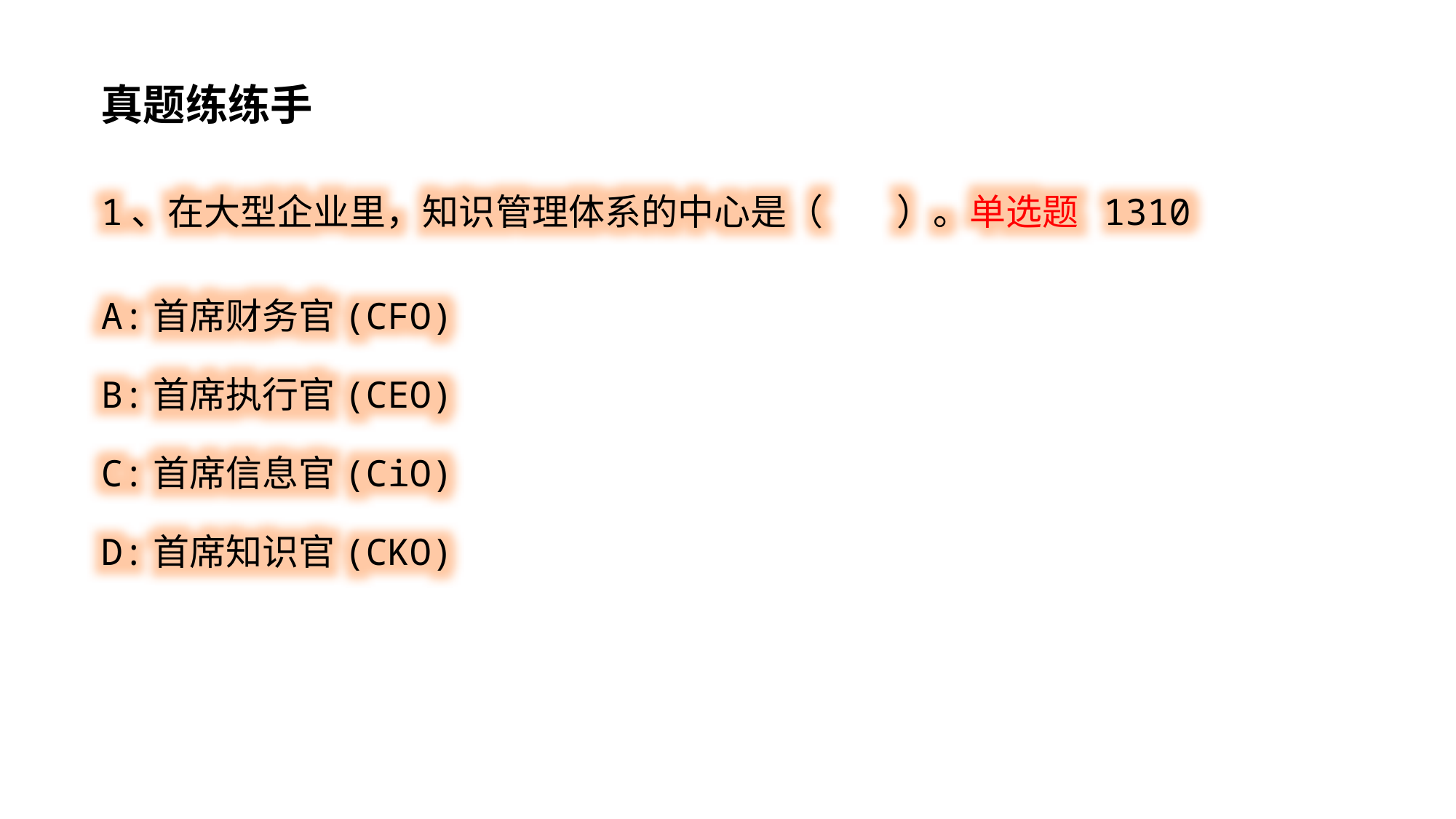

真题练练手
1、在大型企业里，知识管理体系的中心是（         ）。单选题  1310

A:首席财务官(CFO)

B:首席执行官(CEO)

C:首席信息官(CiO)

D:首席知识官(CKO)